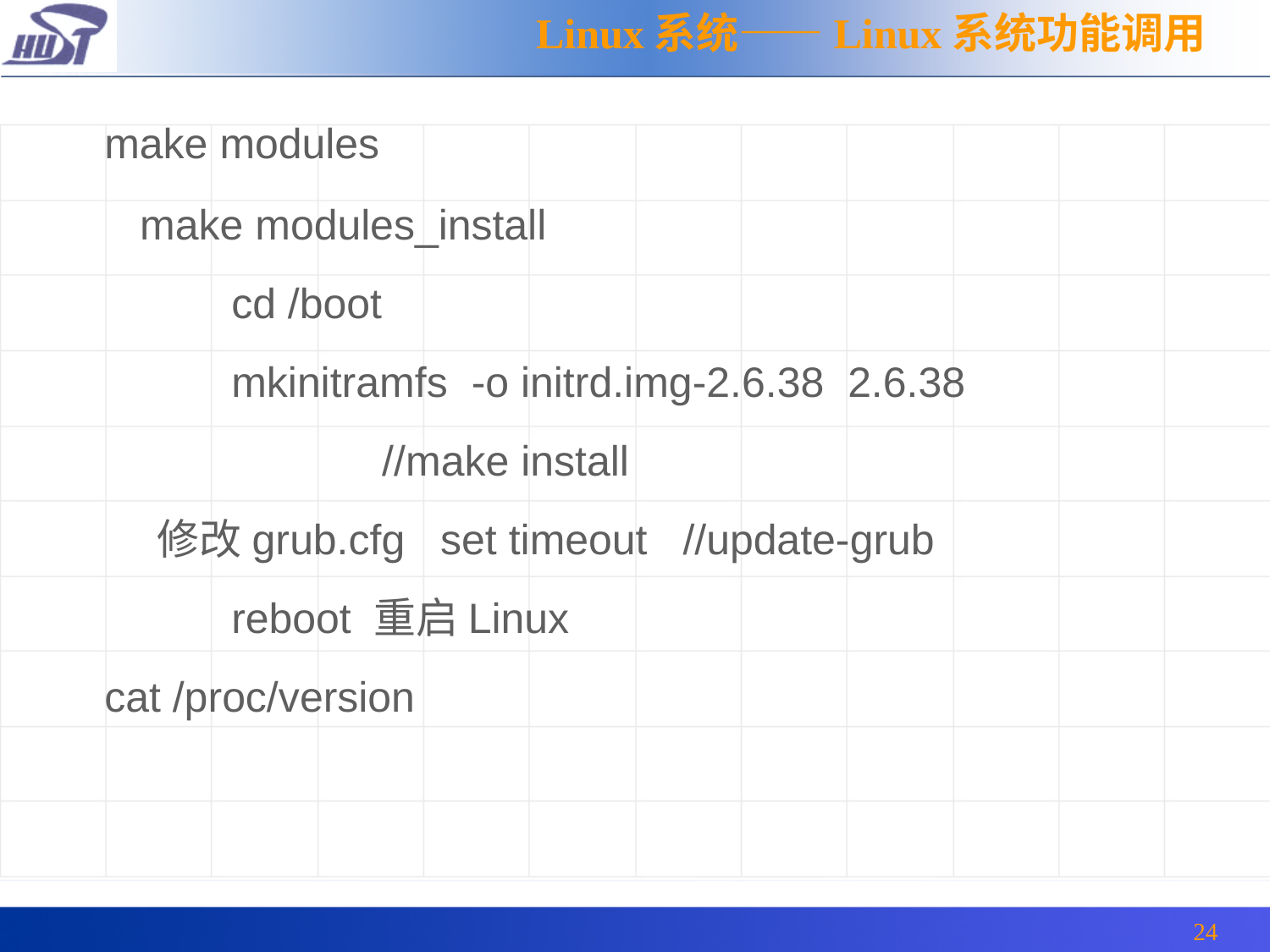

Linux系统——Linux系统功能调用
      	make modules
	   make modules_install
	  	cd /boot
	  	mkinitramfs  -o initrd.img-2.6.38  2.6.38
			  //make install
  	修改grub.cfg   set timeout   //update-grub
	 	reboot 重启Linux
     	cat /proc/version
24